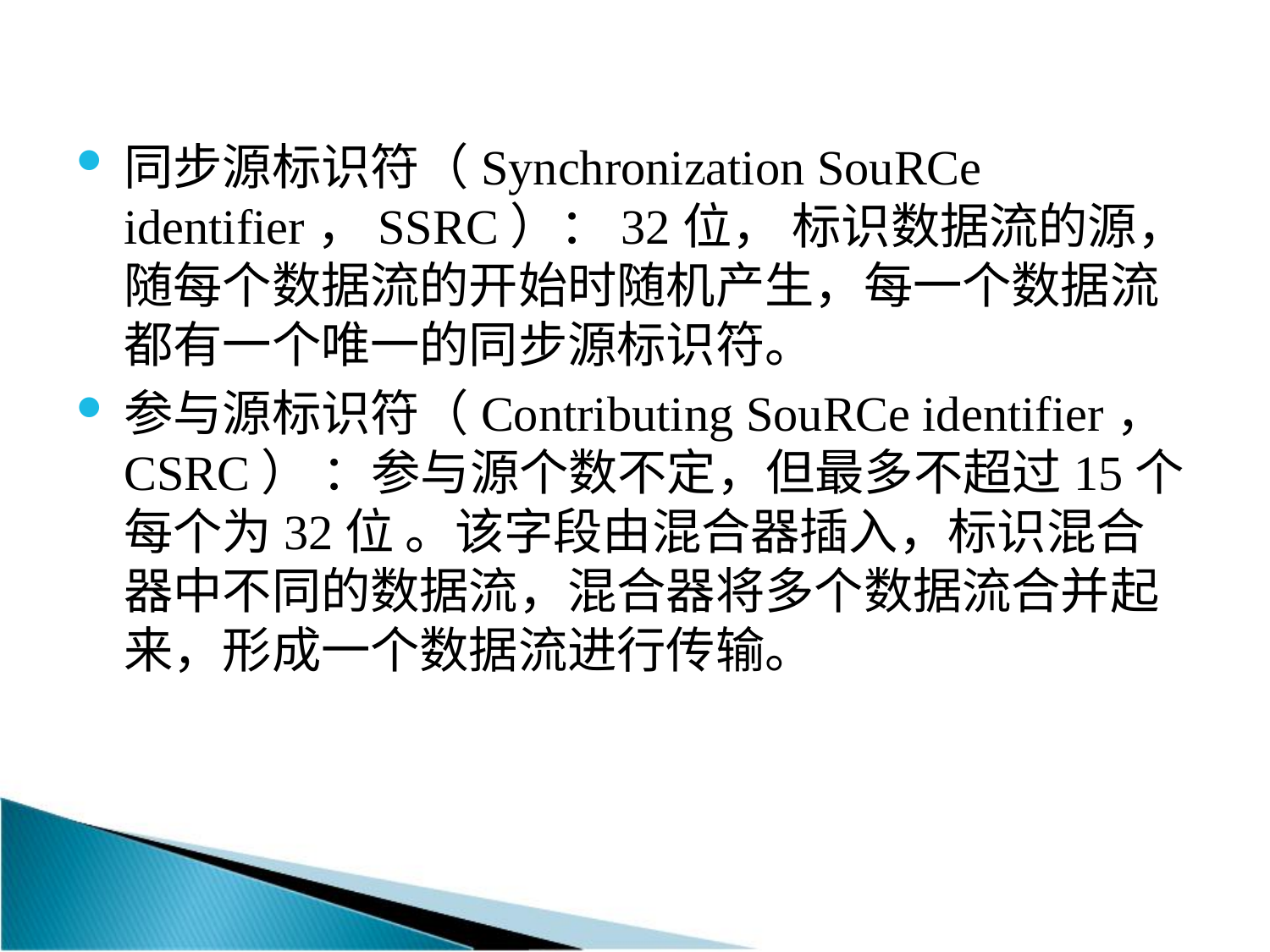

同步源标识符（Synchronization SouRCe identifier，SSRC）：32位， 标识数据流的源，随每个数据流的开始时随机产生，每一个数据流都有一个唯一的同步源标识符。
参与源标识符（Contributing SouRCe identifier，CSRC） ：参与源个数不定，但最多不超过15个每个为32位 。该字段由混合器插入，标识混合器中不同的数据流，混合器将多个数据流合并起来，形成一个数据流进行传输。